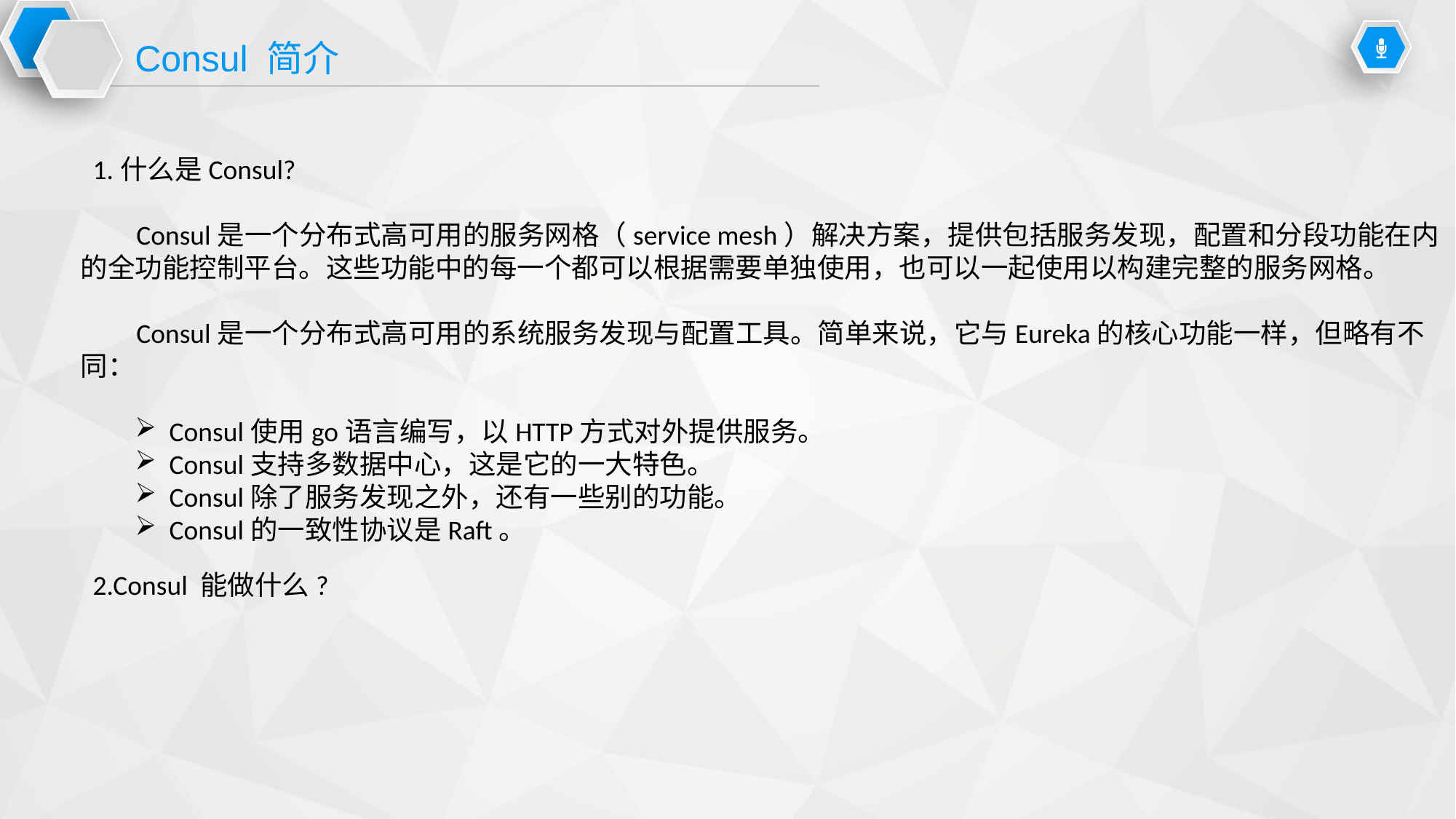

Consul 简介
  1.什么是Consul?

         Consul是一个分布式高可用的服务网格（service mesh）解决方案，提供包括服务发现，配置和分段功能在内的全功能控制平台。这些功能中的每一个都可以根据需要单独使用，也可以一起使用以构建完整的服务网格。

         Consul是一个分布式高可用的系统服务发现与配置工具。简单来说，它与Eureka的核心功能一样，但略有不同：

Consul使用go语言编写，以HTTP方式对外提供服务。
Consul支持多数据中心，这是它的一大特色。
Consul除了服务发现之外，还有一些别的功能。
Consul的一致性协议是Raft。

  2.Consul 能做什么?